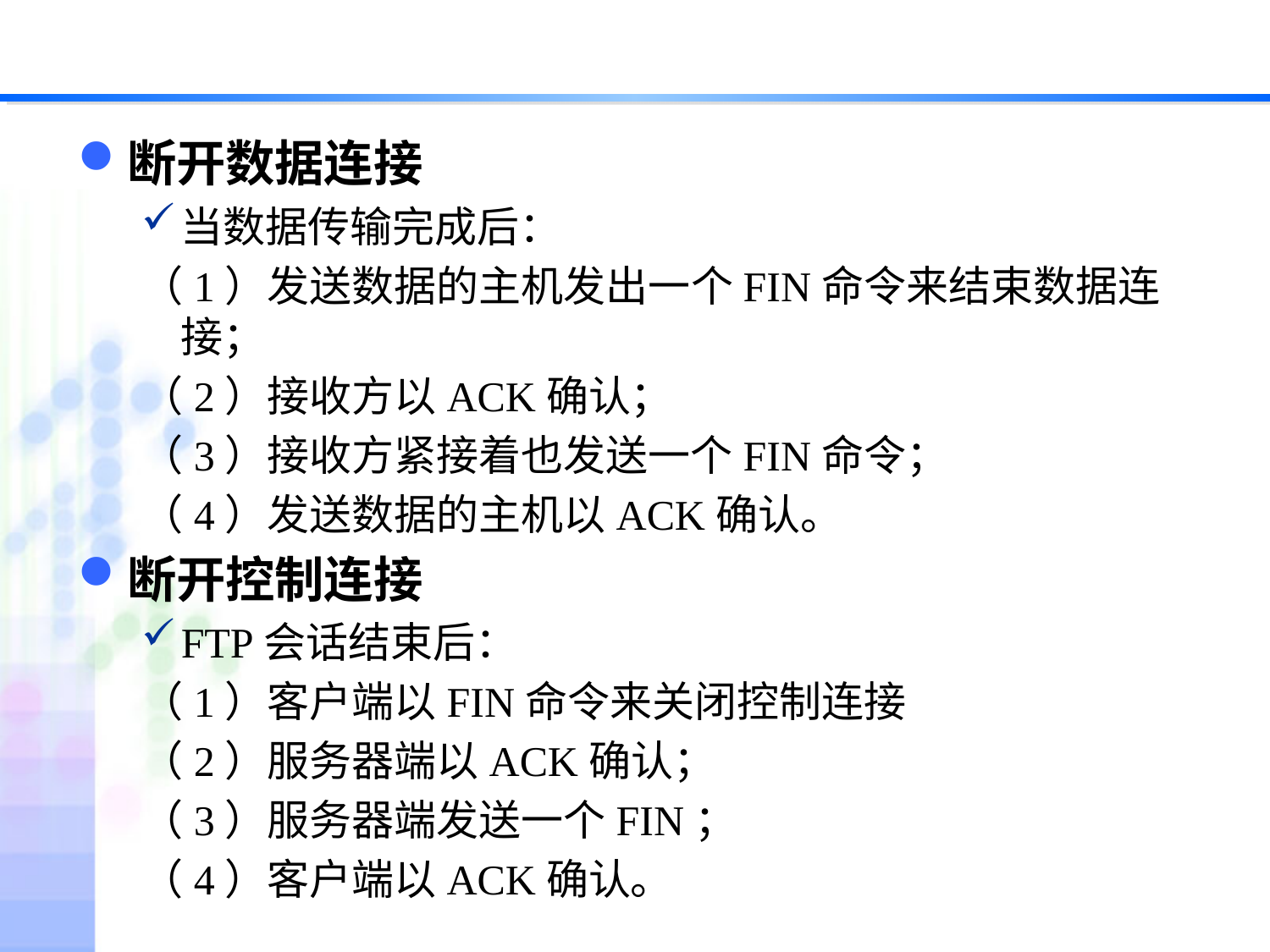

#
断开数据连接
当数据传输完成后：
（1）发送数据的主机发出一个FIN命令来结束数据连接；
（2）接收方以ACK确认；
（3）接收方紧接着也发送一个FIN命令；
（4）发送数据的主机以ACK确认。
断开控制连接
FTP会话结束后：
（1）客户端以FIN命令来关闭控制连接
（2）服务器端以ACK确认；
（3）服务器端发送一个FIN；
（4）客户端以ACK确认。